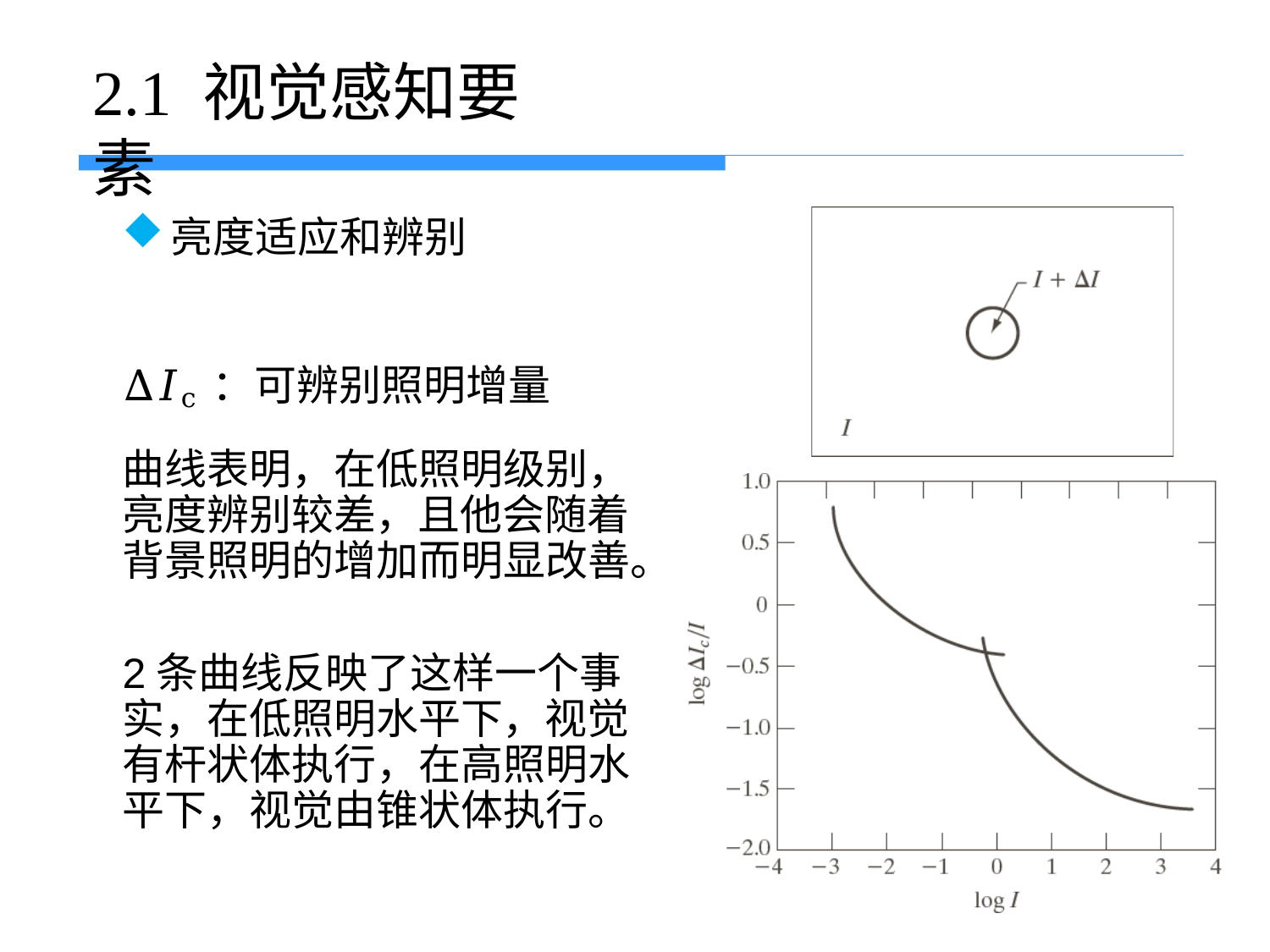

# 2.1 视觉感知要素

亮度适应和辨别

∆𝐼c：可辨别照明增量
曲线表明，在低照明级别，  亮度辨别较差，且他会随着 背景照明的增加而明显改善。

2条曲线反映了这样一个事 实，在低照明水平下，视觉 有杆状体执行，在高照明水 平下，视觉由锥状体执行。